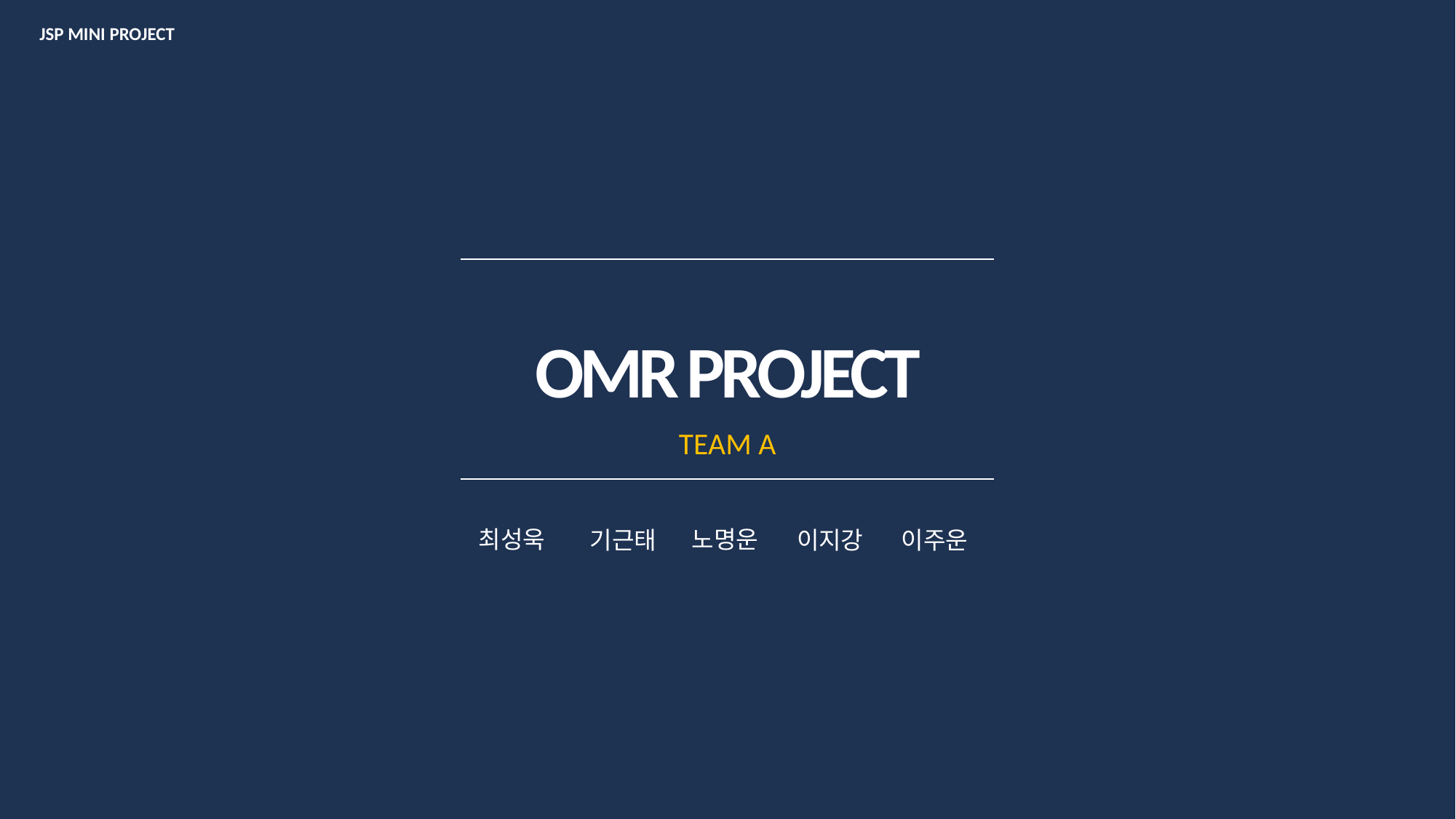

JSP MINI PROJECT
OMR PROJECT
TEAM A
최성욱
노명운
기근태
이지강
이주운